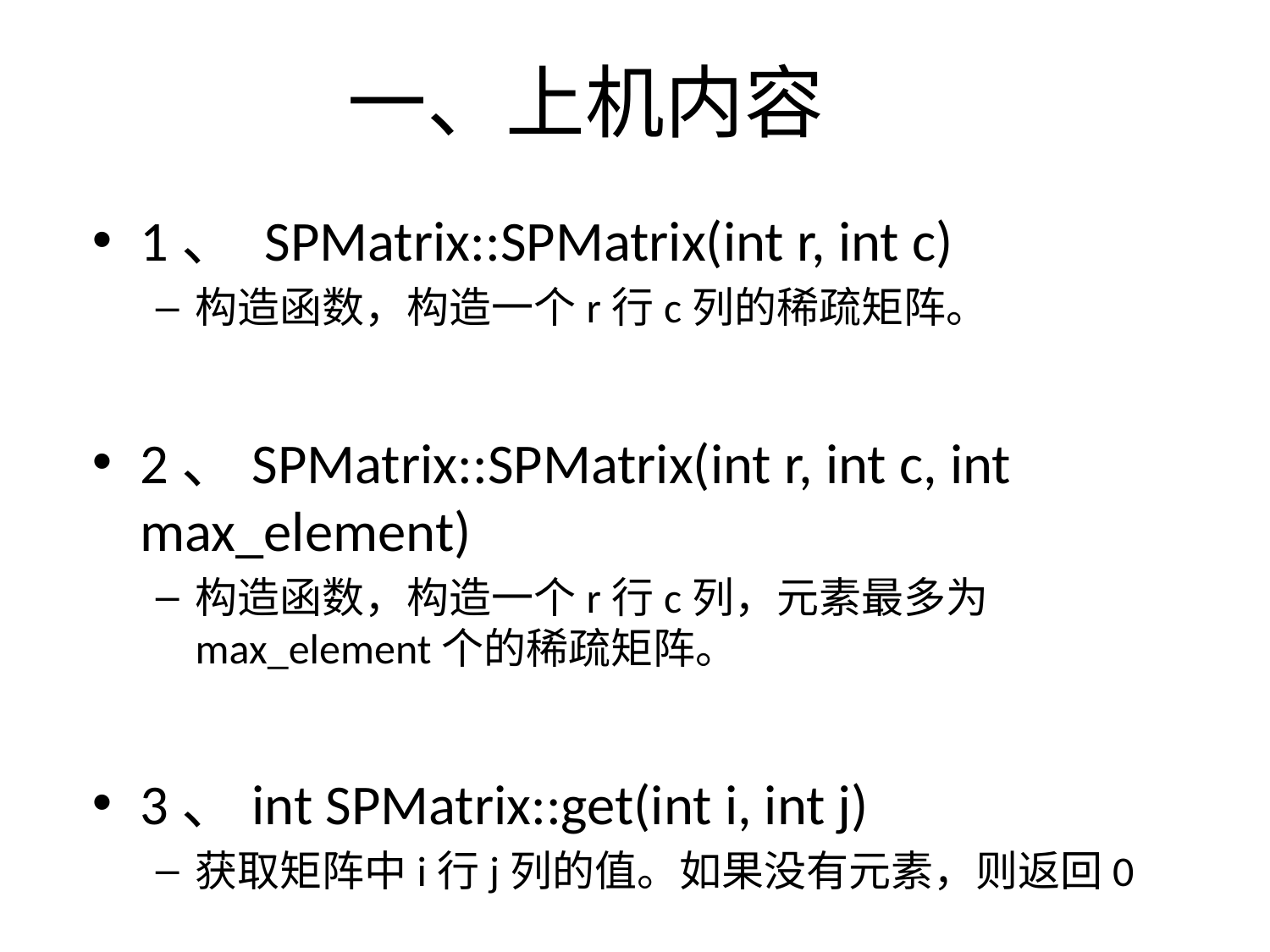

一、上机内容
1、 SPMatrix::SPMatrix(int r, int c)
构造函数，构造一个r行c列的稀疏矩阵。

2、SPMatrix::SPMatrix(int r, int c, int max_element)
构造函数，构造一个r行c列，元素最多为max_element个的稀疏矩阵。

3、int SPMatrix::get(int i, int j)
获取矩阵中i行j列的值。如果没有元素，则返回0